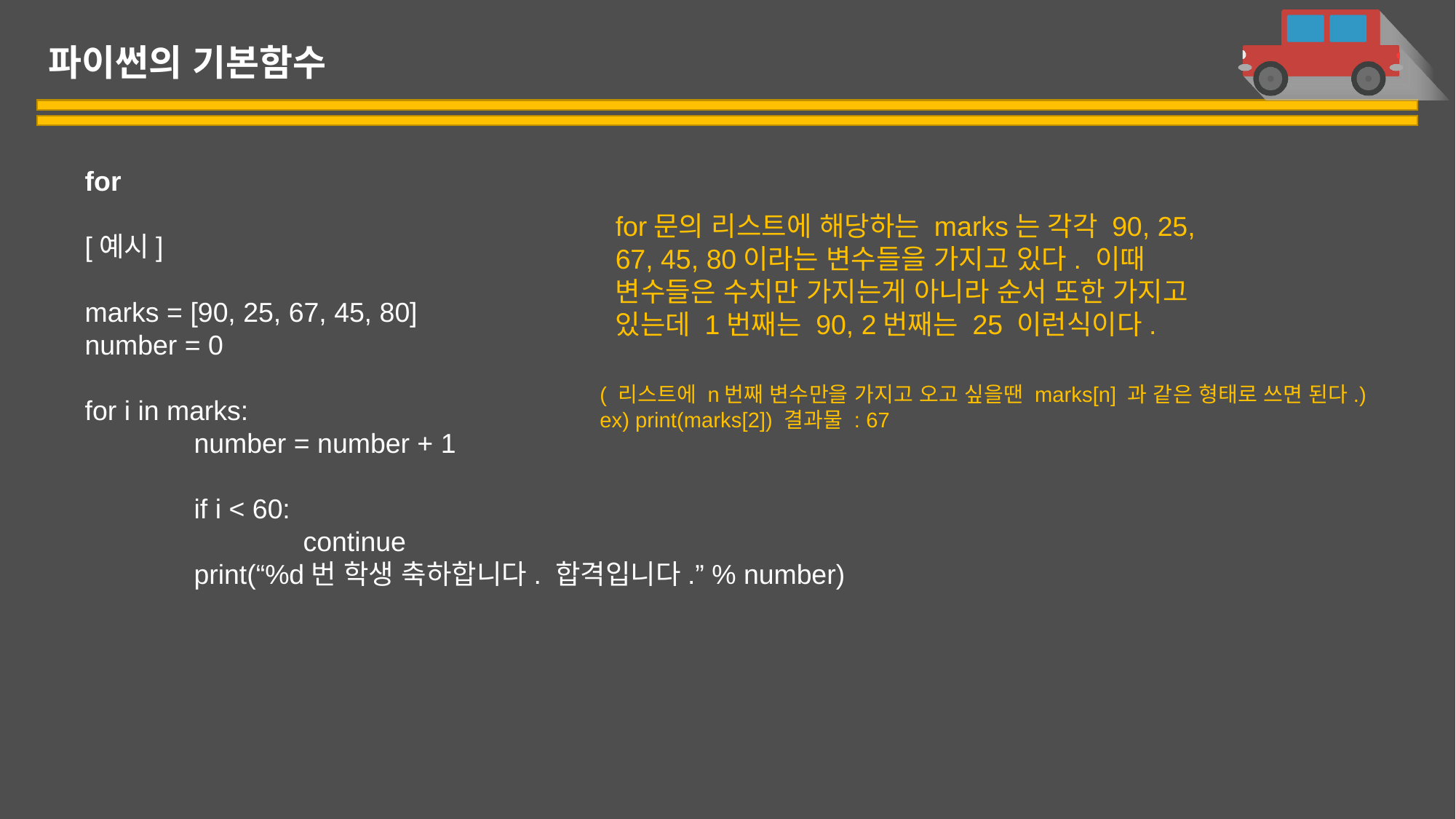

# 파이썬의 기본함수

for

[예시]

marks = [90, 25, 67, 45, 80]
number = 0

for i in marks:
	number = number + 1

	if i < 60:
		continue
	print(“%d번 학생 축하합니다. 합격입니다.” % number)

for문의 리스트에 해당하는 marks는 각각 90, 25, 67, 45, 80이라는 변수들을 가지고 있다. 이때 변수들은 수치만 가지는게 아니라 순서 또한 가지고 있는데 1번째는 90, 2번째는 25 이런식이다.

( 리스트에 n번째 변수만을 가지고 오고 싶을땐 marks[n] 과 같은 형태로 쓰면 된다.)
ex) print(marks[2]) 결과물 : 67